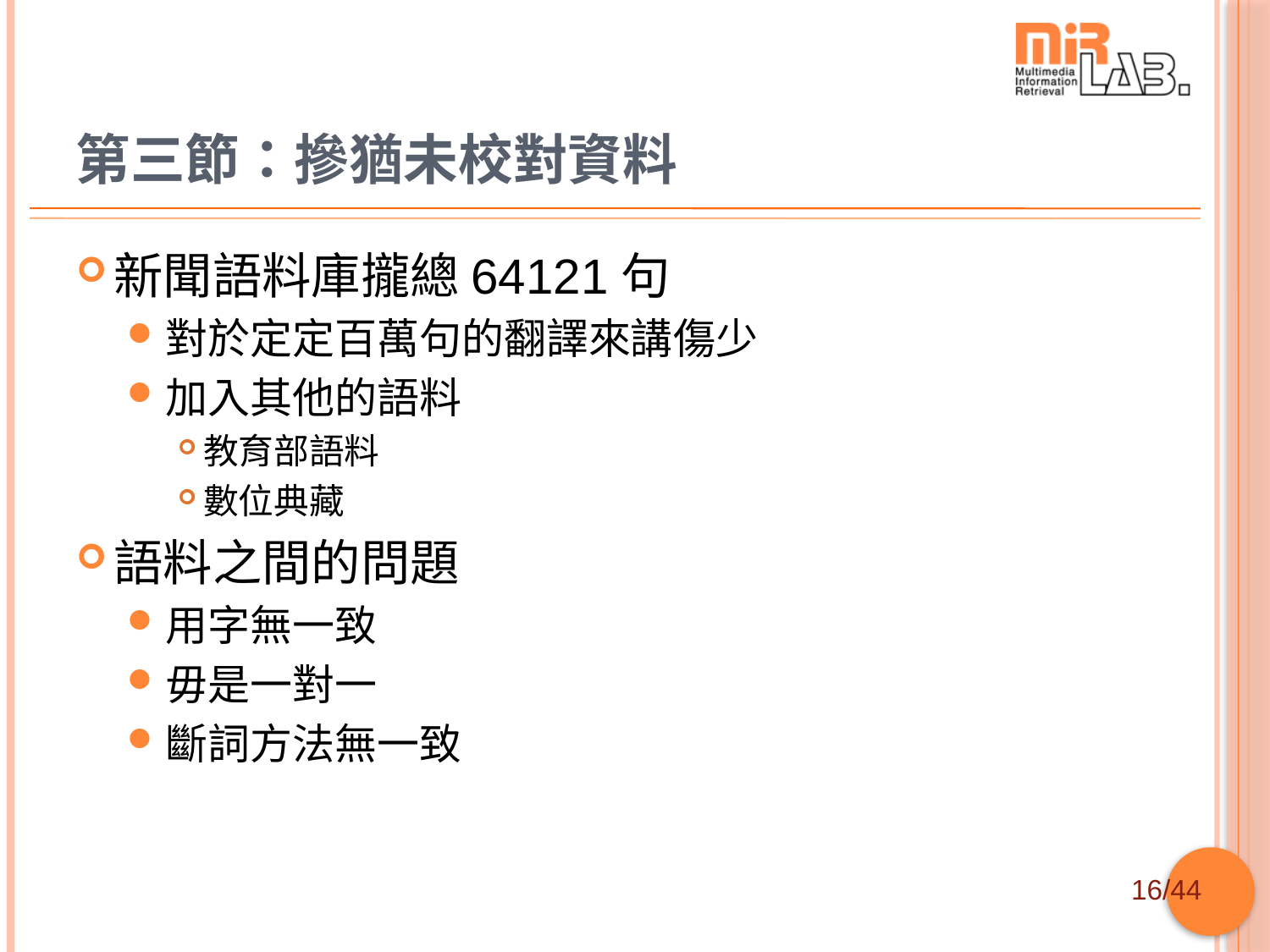

# 第三節：摻猶未校對資料
新聞語料庫攏總64121句
對於定定百萬句的翻譯來講傷少
加入其他的語料
教育部語料
數位典藏
語料之間的問題
用字無一致
毋是一對一
斷詞方法無一致